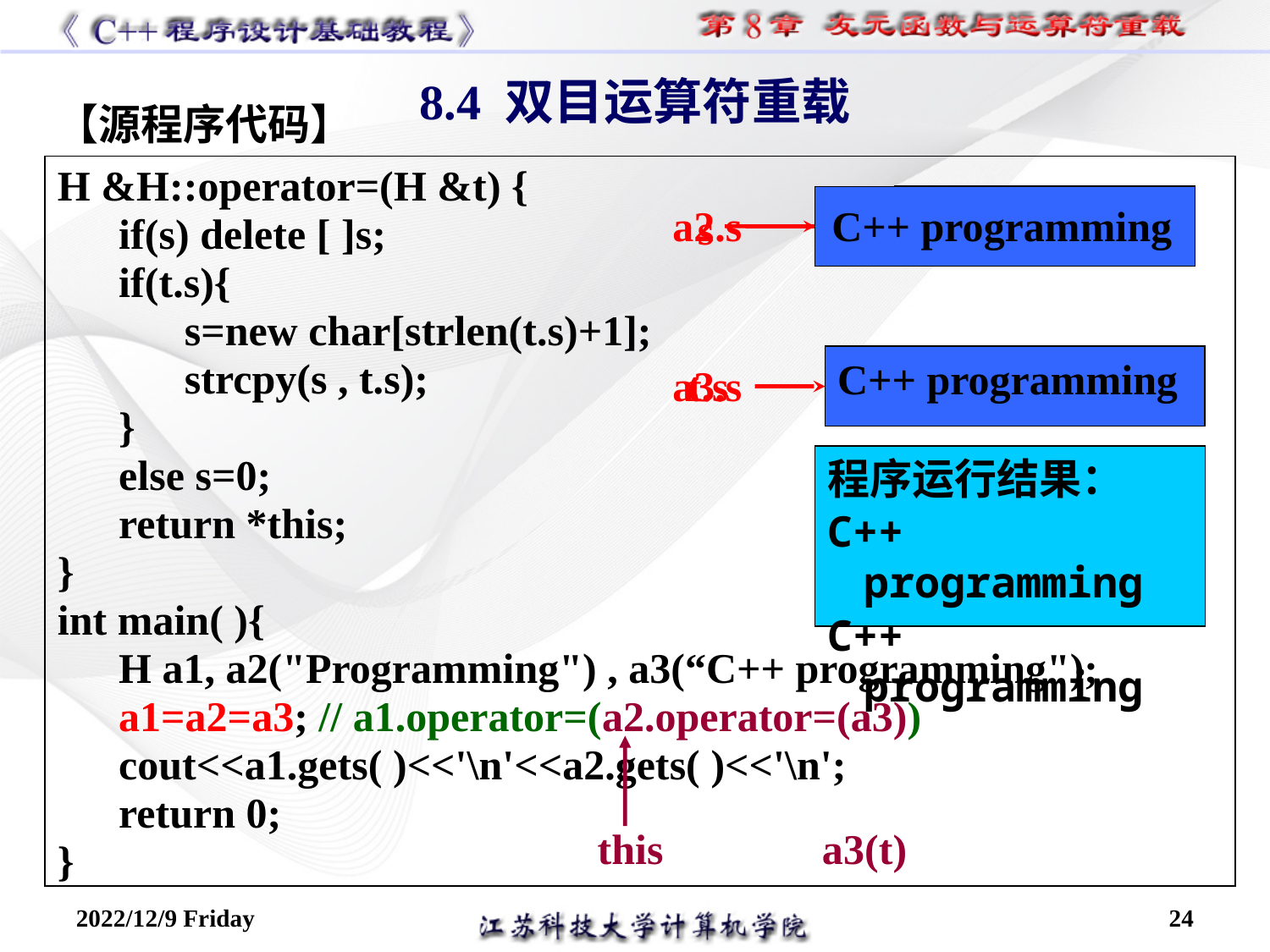

8.4 双目运算符重载
【源程序代码】
H &H::operator=(H &t) {
if(s) delete [ ]s;
if(t.s){
s=new char[strlen(t.s)+1];
strcpy(s , t.s);
}
else s=0;
return *this;
}
int main( ){
H a1, a2("Programming") , a3(“C++ programming");
a1=a2=a3; // a1.operator=(a2.operator=(a3))
cout<<a1.gets( )<<'\n'<<a2.gets( )<<'\n';
return 0;
}
Programming

a2.s
C++ programming
s

C++ programming
a3.s
t.s

程序运行结果：
C++ programming
C++ programming

this               a3(t)